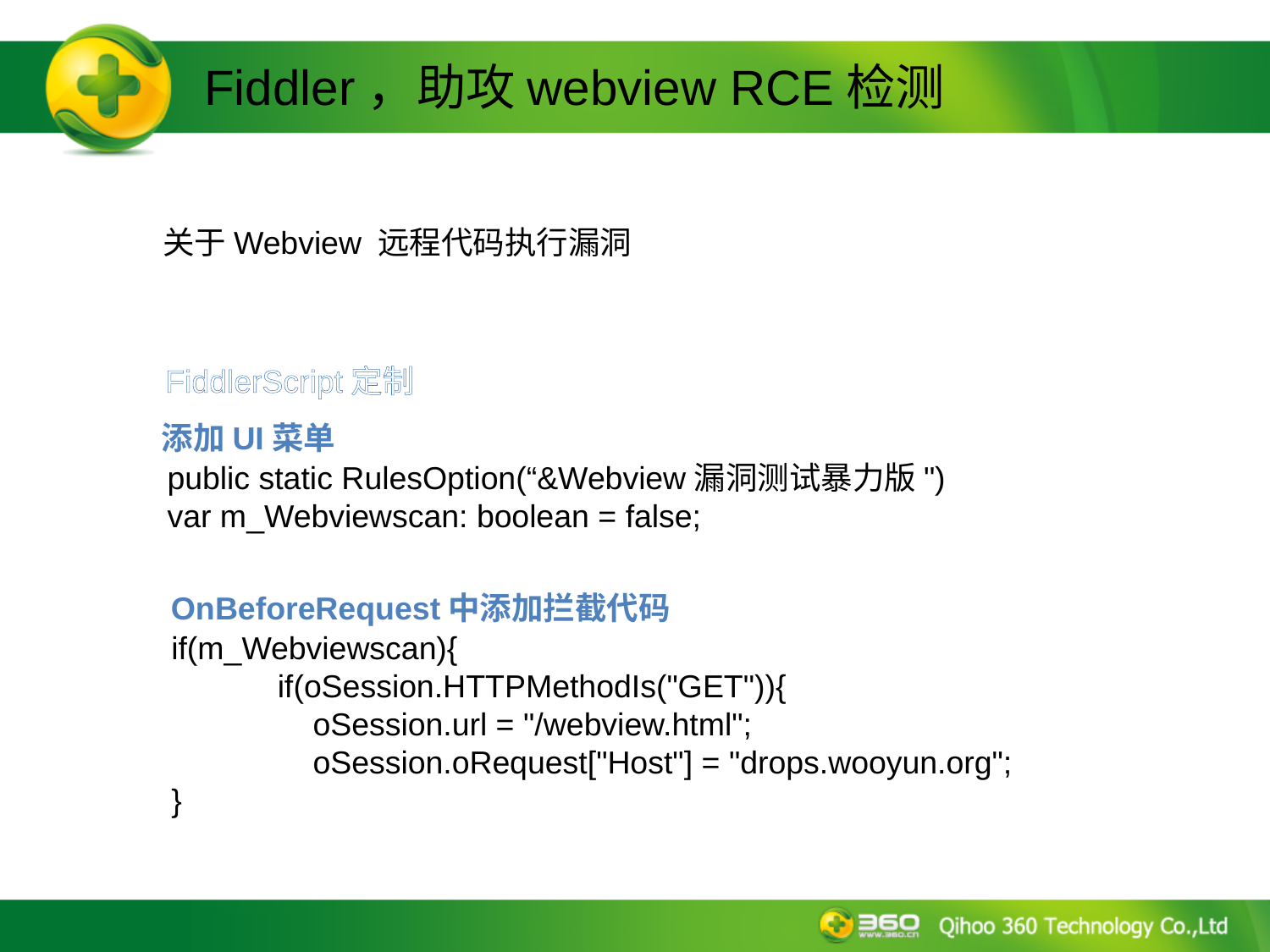

Fiddler，助攻webview RCE检测
关于Webview 远程代码执行漏洞
FiddlerScript定制
添加UI菜单
public static RulesOption(“&Webview漏洞测试暴力版")
var m_Webviewscan: boolean = false;
OnBeforeRequest中添加拦截代码
if(m_Webviewscan){
            if(oSession.HTTPMethodIs("GET")){
                oSession.url = "/webview.html";
                oSession.oRequest["Host"] = "drops.wooyun.org";
}